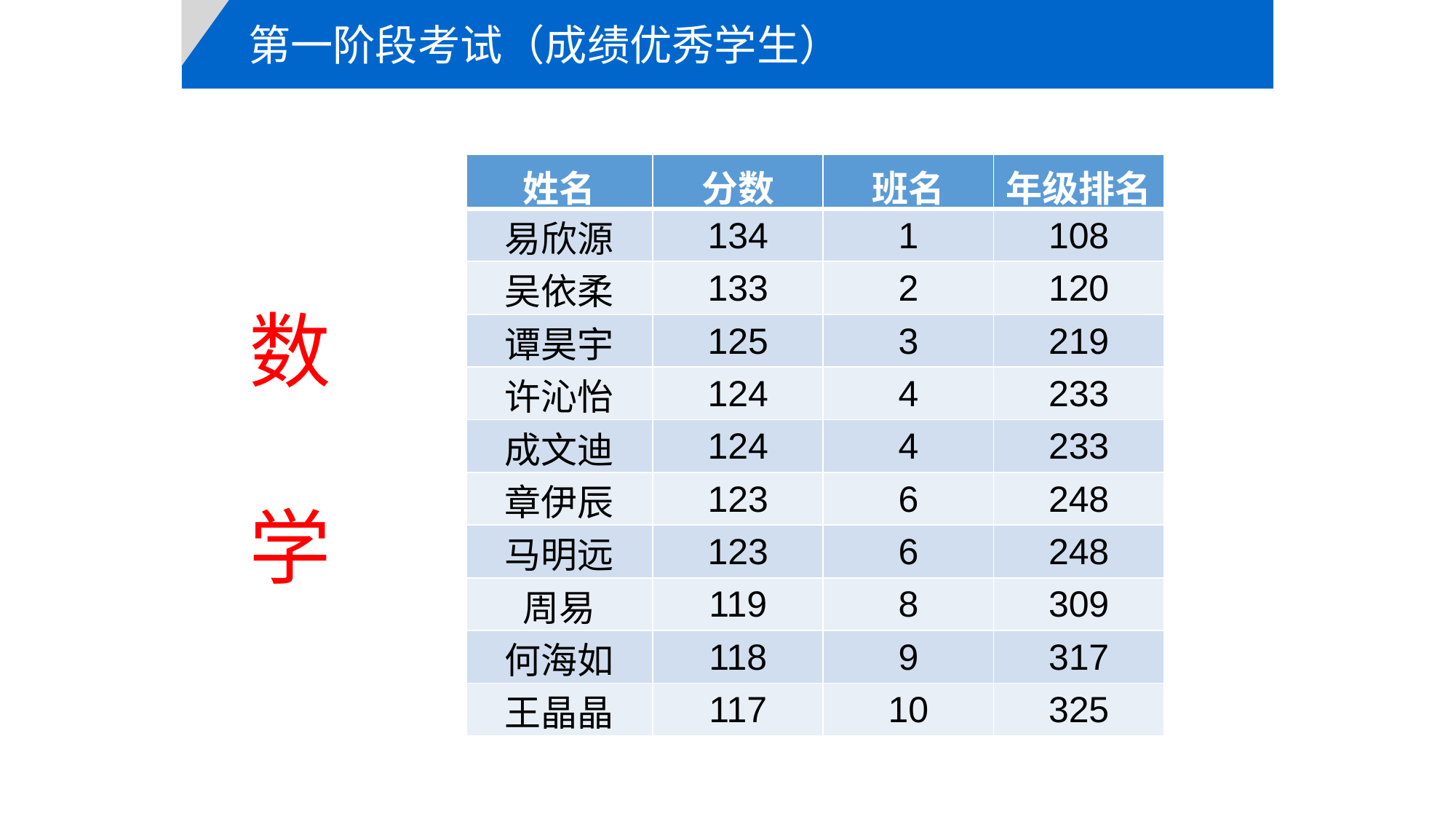

第一阶段考试（成绩优秀学生）
| 姓名 | 分数 | 班名 | 年级排名 |
| --- | --- | --- | --- |
| 易欣源 | 134 | 1 | 108 |
| 吴依柔 | 133 | 2 | 120 |
| 谭昊宇 | 125 | 3 | 219 |
| 许沁怡 | 124 | 4 | 233 |
| 成文迪 | 124 | 4 | 233 |
| 章伊辰 | 123 | 6 | 248 |
| 马明远 | 123 | 6 | 248 |
| 周易 | 119 | 8 | 309 |
| 何海如 | 118 | 9 | 317 |
| 王晶晶 | 117 | 10 | 325 |
数

学